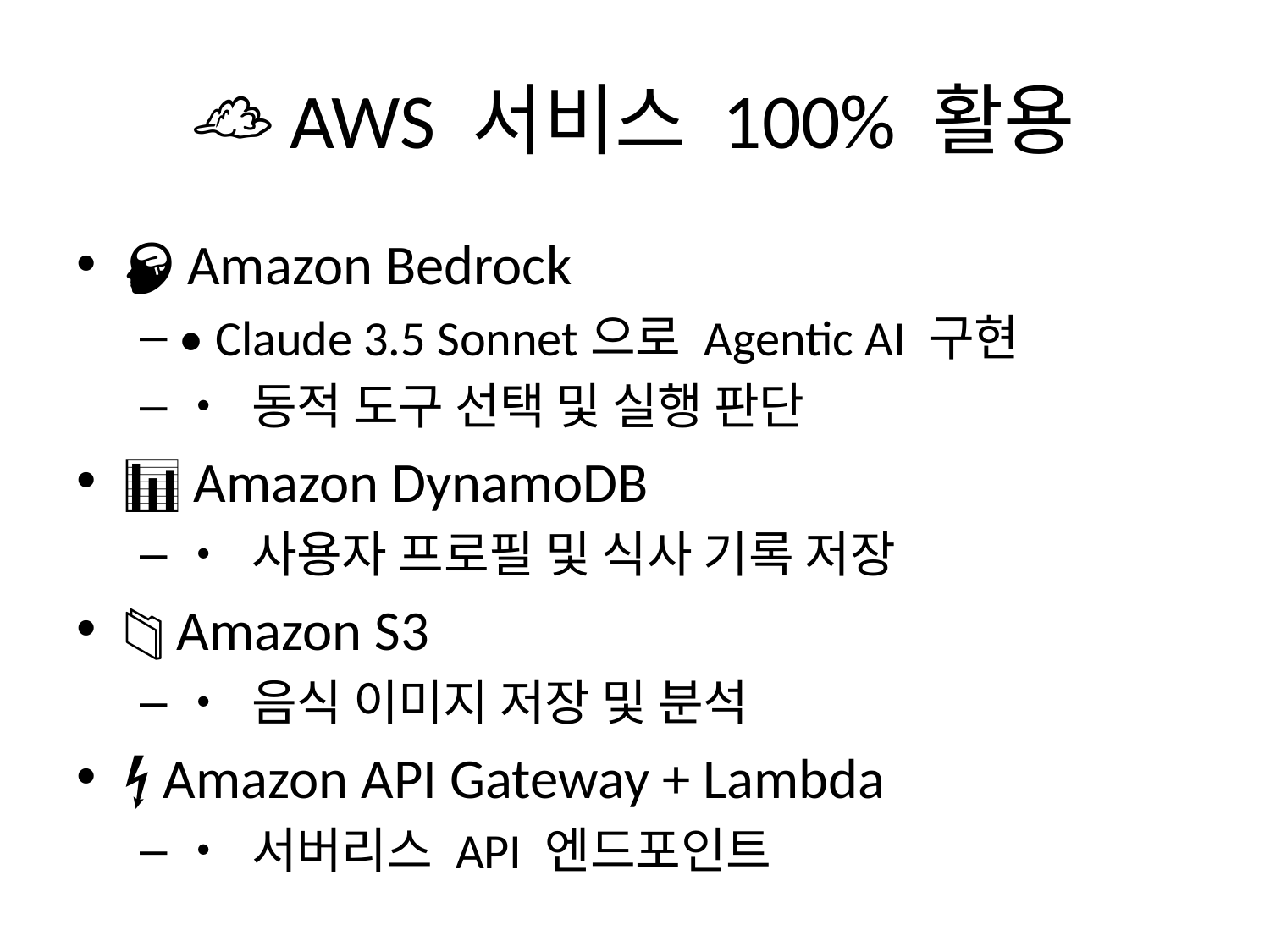

# ☁️ AWS 서비스 100% 활용
🧠 Amazon Bedrock
• Claude 3.5 Sonnet으로 Agentic AI 구현
• 동적 도구 선택 및 실행 판단
📊 Amazon DynamoDB
• 사용자 프로필 및 식사 기록 저장
📁 Amazon S3
• 음식 이미지 저장 및 분석
⚡ Amazon API Gateway + Lambda
• 서버리스 API 엔드포인트